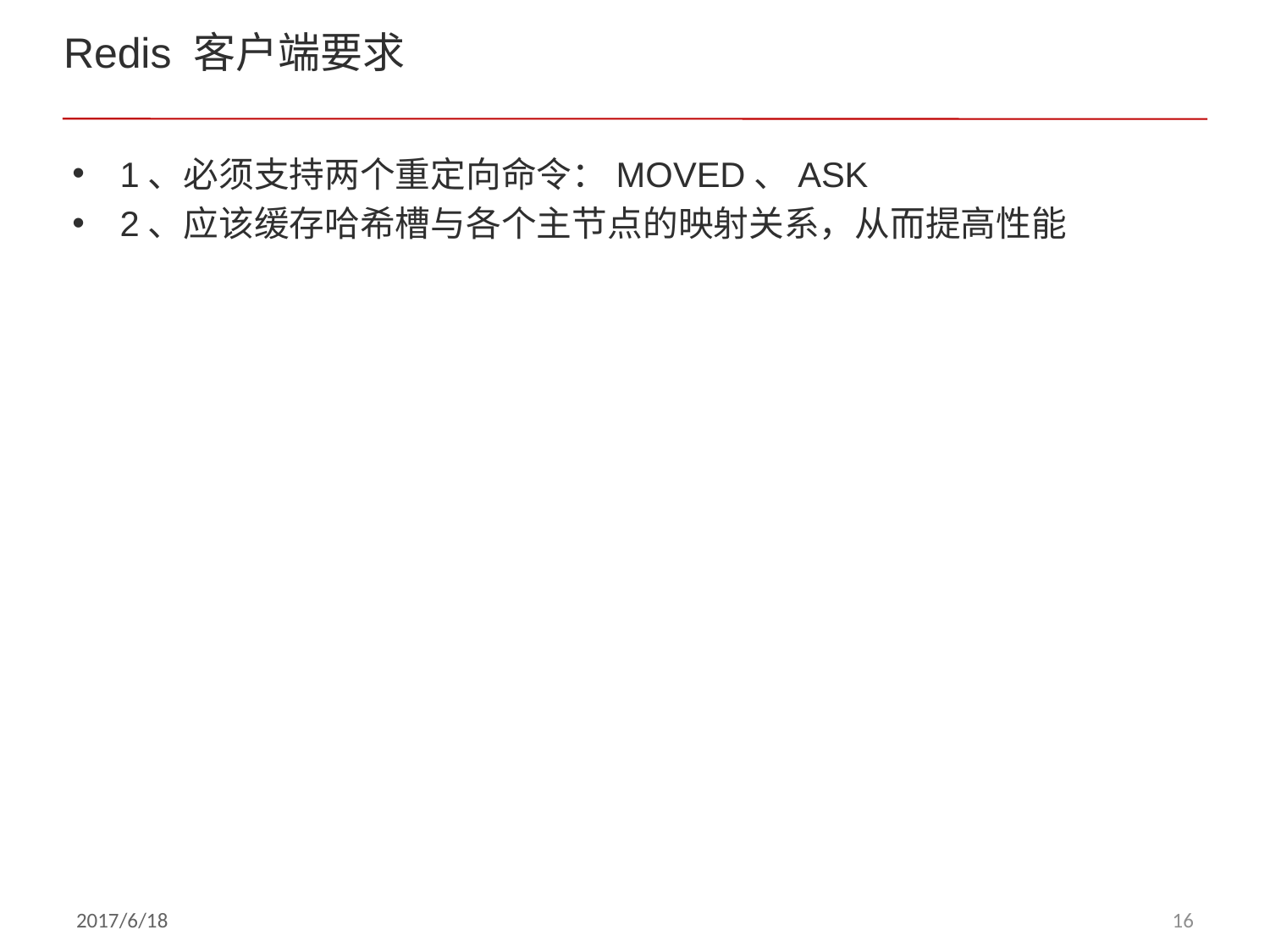

# Redis 客户端要求
1、必须支持两个重定向命令：MOVED、ASK
2、应该缓存哈希槽与各个主节点的映射关系，从而提高性能